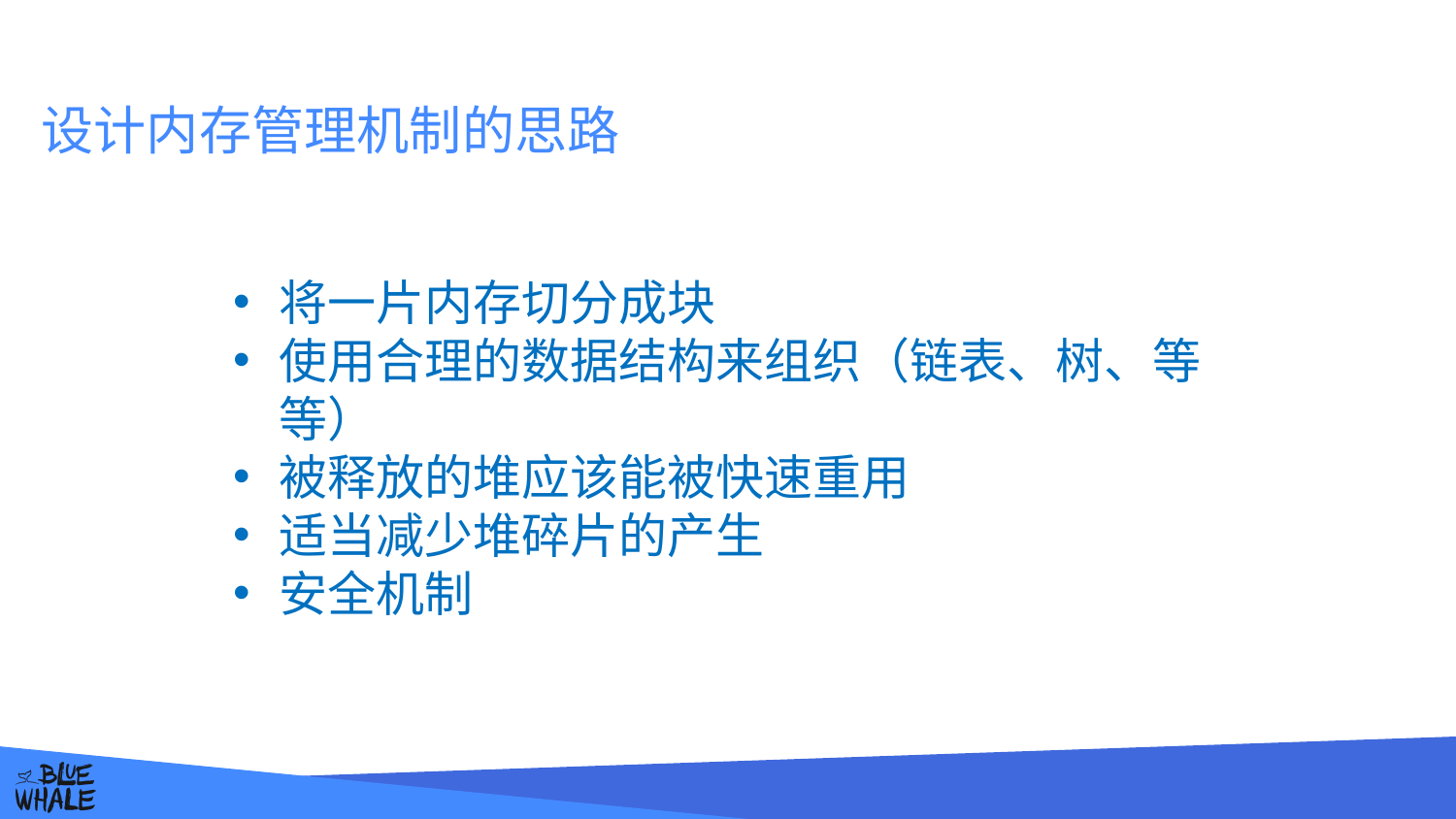

# 设计内存管理机制的思路
将一片内存切分成块
使用合理的数据结构来组织（链表、树、等等）
被释放的堆应该能被快速重用
适当减少堆碎片的产生
安全机制